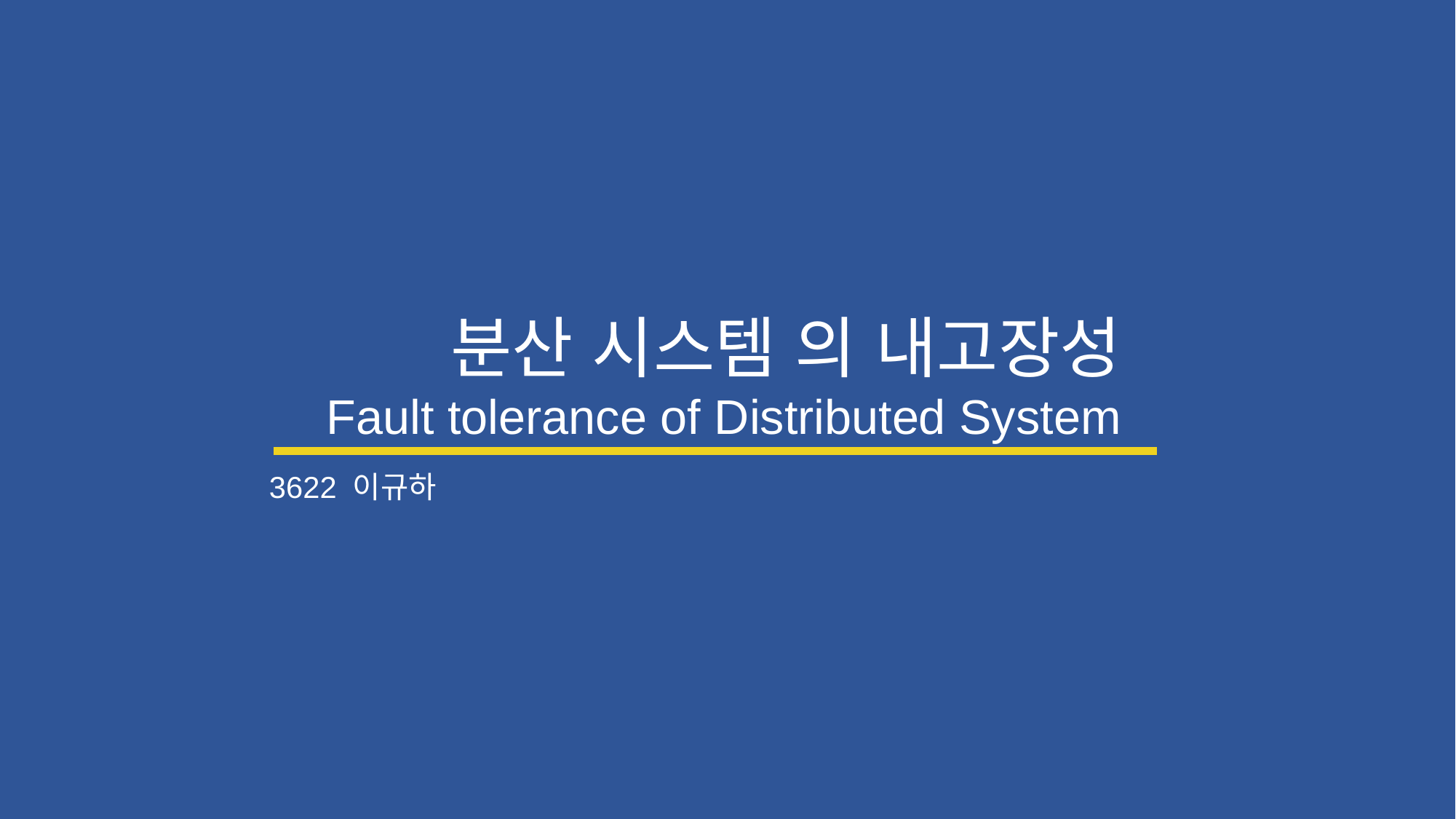

분산 시스템 의 내고장성
Fault tolerance of Distributed System
3622 이규하